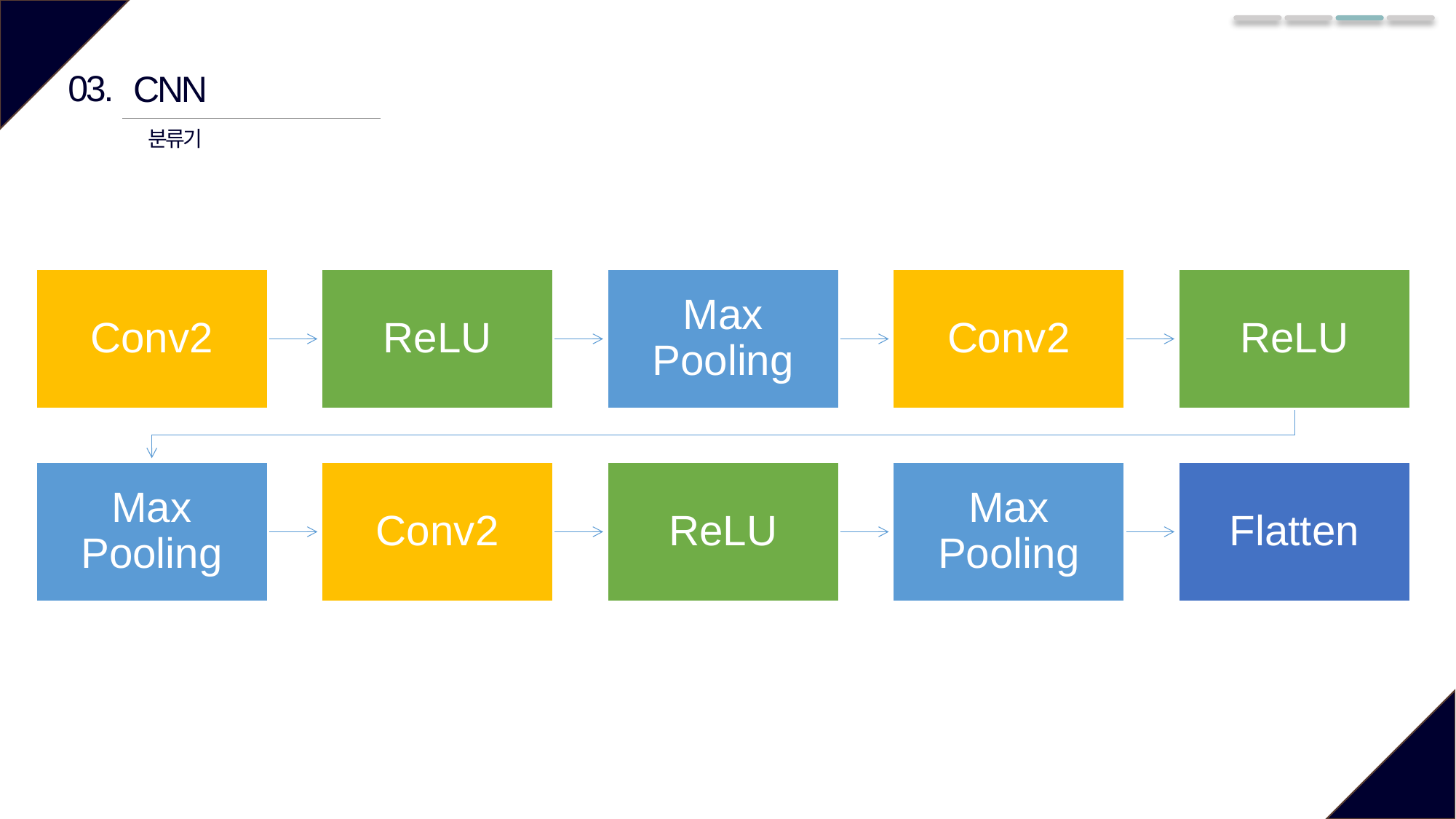

03.
CNN
 분류기

Conv2

ReLU

Max Pooling

Conv2

ReLU

Max Pooling

Conv2

ReLU

Max Pooling
Flatten